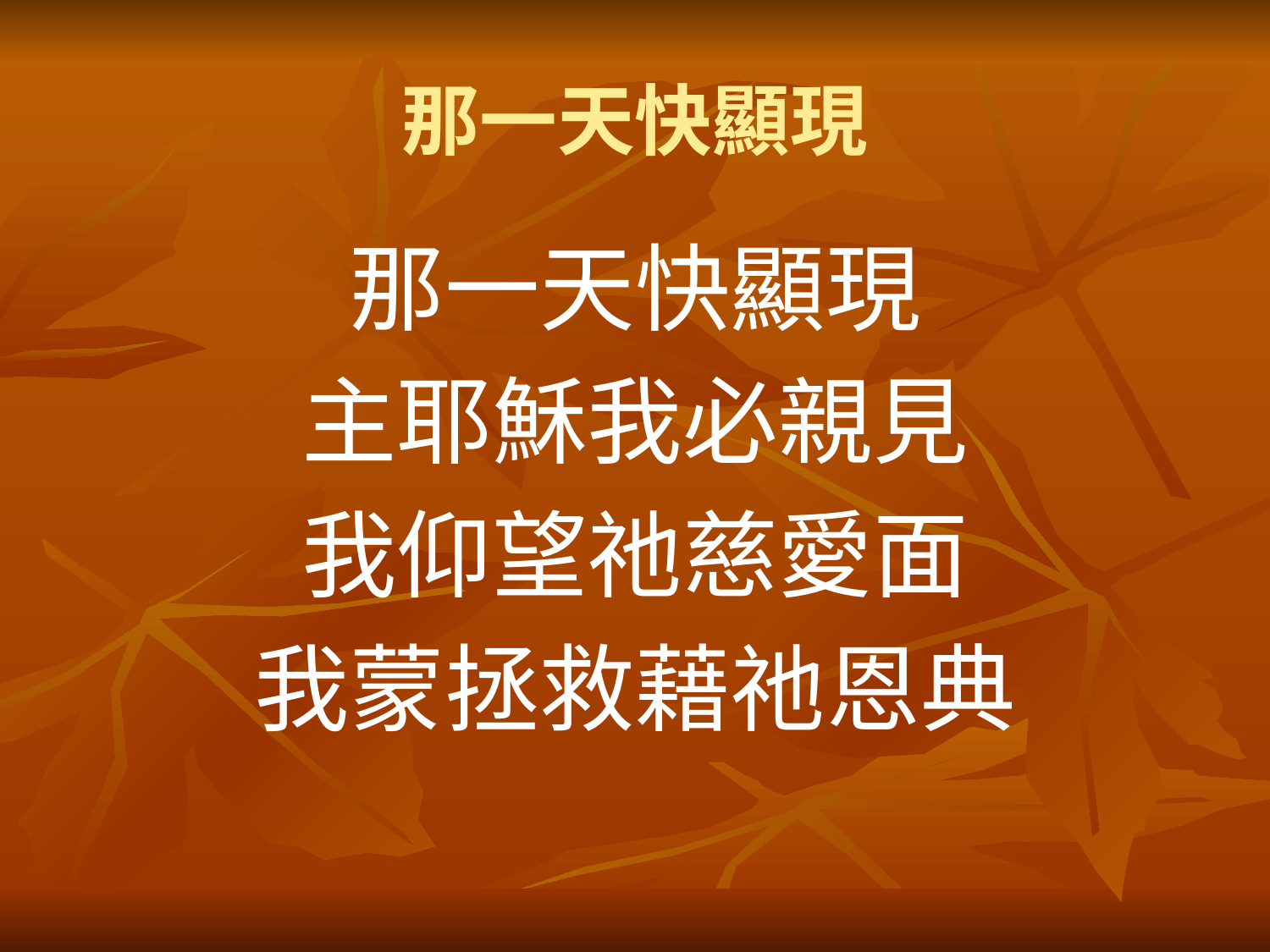

# 那一天快顯現
那一天快顯現
主耶穌我必親見
我仰望祂慈愛面
我蒙拯救藉祂恩典